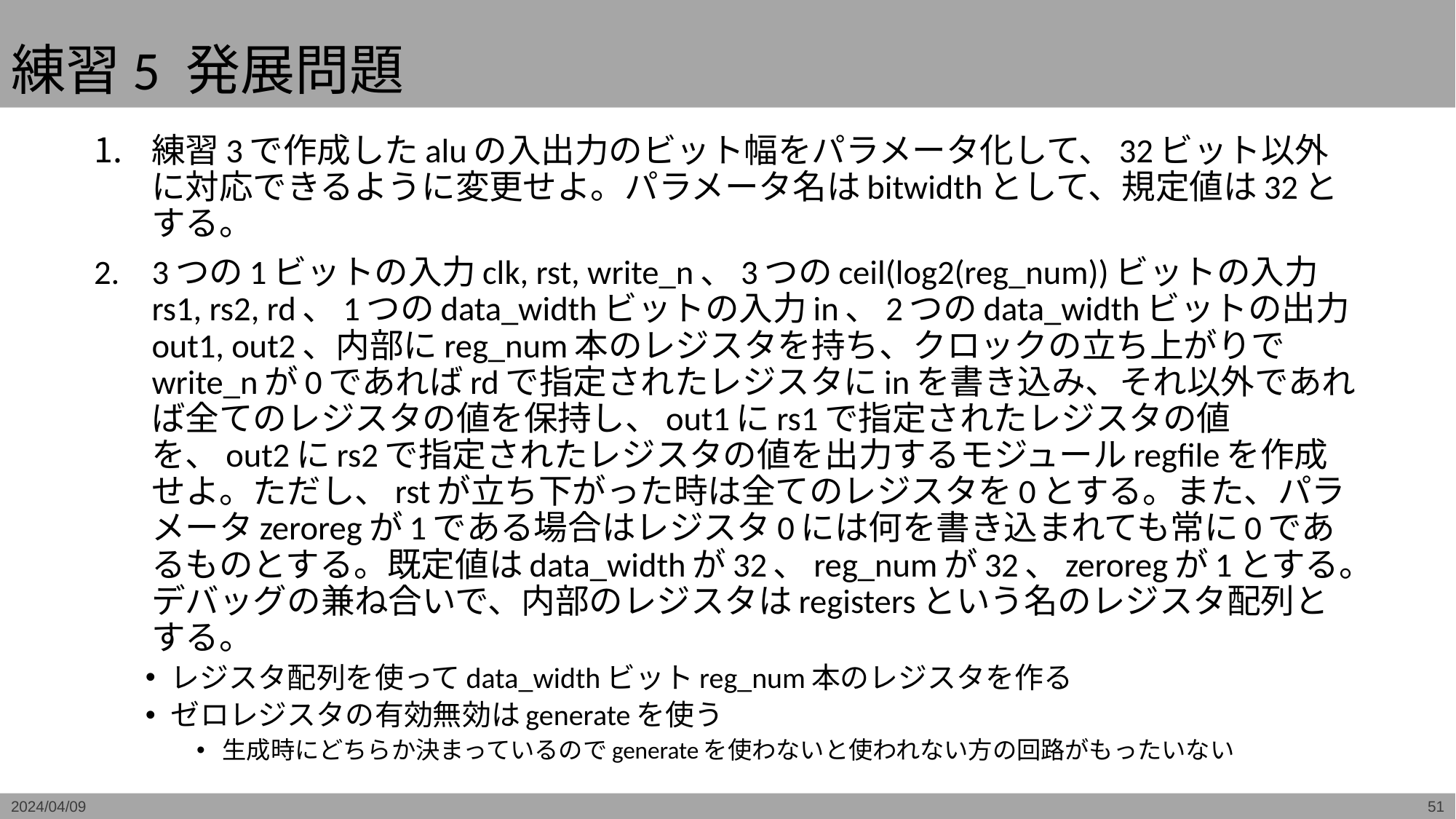

# 練習5 発展問題
練習3で作成したaluの入出力のビット幅をパラメータ化して、32ビット以外に対応できるように変更せよ。パラメータ名はbitwidthとして、規定値は32とする。
3つの1ビットの入力clk, rst, write_n、3つのceil(log2(reg_num))ビットの入力rs1, rs2, rd、1つのdata_widthビットの入力in、2つのdata_widthビットの出力out1, out2、内部にreg_num本のレジスタを持ち、クロックの立ち上がりでwrite_nが0であればrdで指定されたレジスタにinを書き込み、それ以外であれば全てのレジスタの値を保持し、out1にrs1で指定されたレジスタの値を、out2にrs2で指定されたレジスタの値を出力するモジュールregfileを作成せよ。ただし、rstが立ち下がった時は全てのレジスタを0とする。また、パラメータzeroregが1である場合はレジスタ0には何を書き込まれても常に0であるものとする。既定値はdata_widthが32、reg_numが32、zeroregが1とする。デバッグの兼ね合いで、内部のレジスタはregistersという名のレジスタ配列とする。
レジスタ配列を使ってdata_widthビットreg_num本のレジスタを作る
ゼロレジスタの有効無効はgenerateを使う
生成時にどちらか決まっているのでgenerateを使わないと使われない方の回路がもったいない
2024/04/09
51